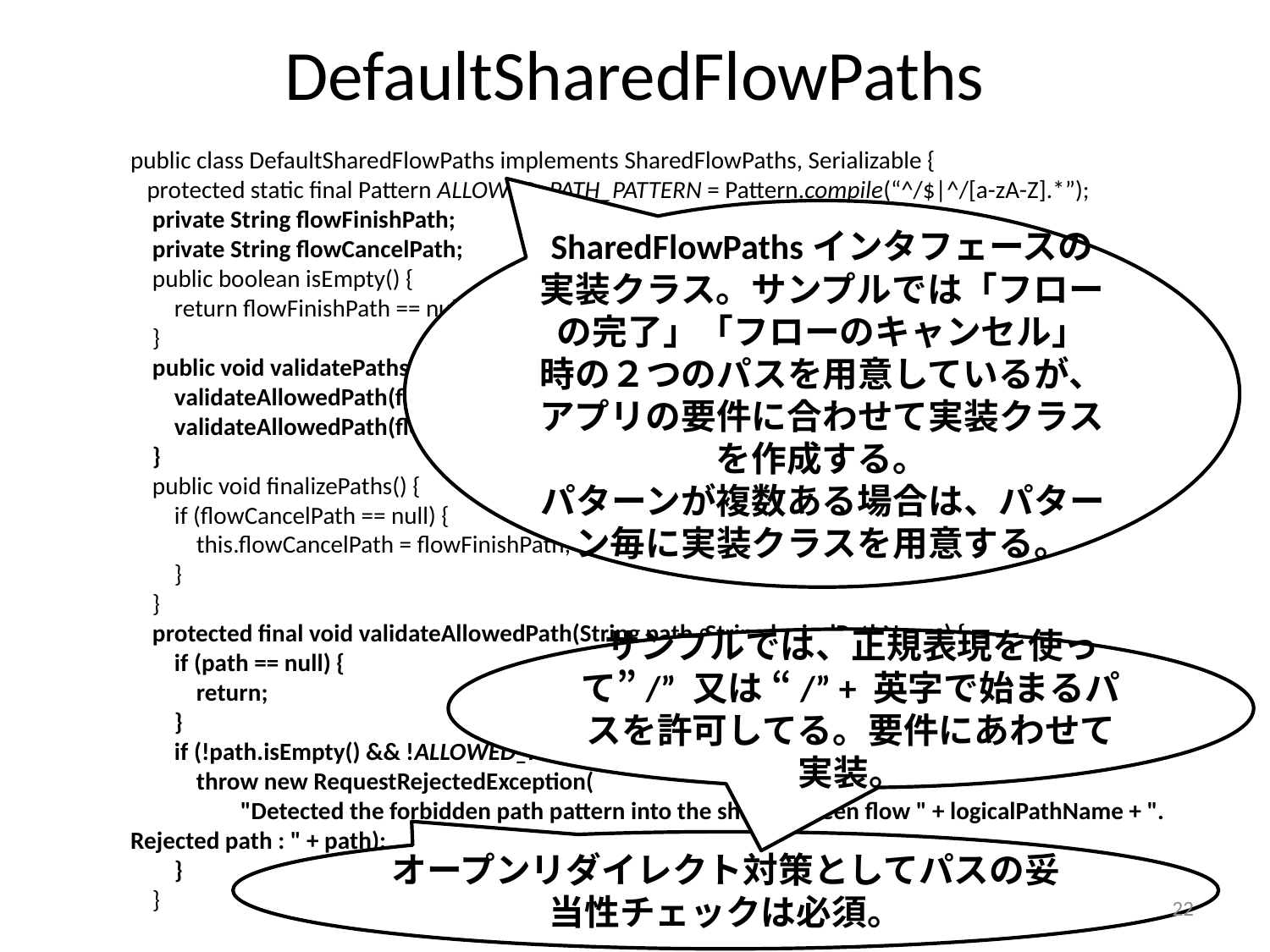

# DefaultSharedFlowPaths
public class DefaultSharedFlowPaths implements SharedFlowPaths, Serializable {
   protected static final Pattern ALLOWED_PATH_PATTERN = Pattern.compile(“^/$|^/[a-zA-Z].*”);
    private String flowFinishPath;
    private String flowCancelPath;
    public boolean isEmpty() {
        return flowFinishPath == null && flowCancelPath == null;
    }
    public void validatePaths() {
        validateAllowedPath(flowFinishPath, "finish path");
        validateAllowedPath(flowCancelPath, "cancel path");
    }
    public void finalizePaths() {
        if (flowCancelPath == null) {
            this.flowCancelPath = flowFinishPath;
        }
    }
    protected final void validateAllowedPath(String path, String logicalPathName) {
        if (path == null) {
            return;
        }
        if (!path.isEmpty() && !ALLOWED_PATH_PATTERN.matcher(path).matches()) {
            throw new RequestRejectedException(
                    "Detected the forbidden path pattern into the shared screen flow " + logicalPathName + ". Rejected path : " + path);
        }
    }
SharedFlowPathsインタフェースの実装クラス。サンプルでは「フローの完了」「フローのキャンセル」時の２つのパスを用意しているが、アプリの要件に合わせて実装クラスを作成する。
パターンが複数ある場合は、パターン毎に実装クラスを用意する。
サンプルでは、正規表現を使って”/” 又は “/” + 英字で始まるパスを許可してる。要件にあわせて実装。
オープンリダイレクト対策としてパスの妥当性チェックは必須。
22